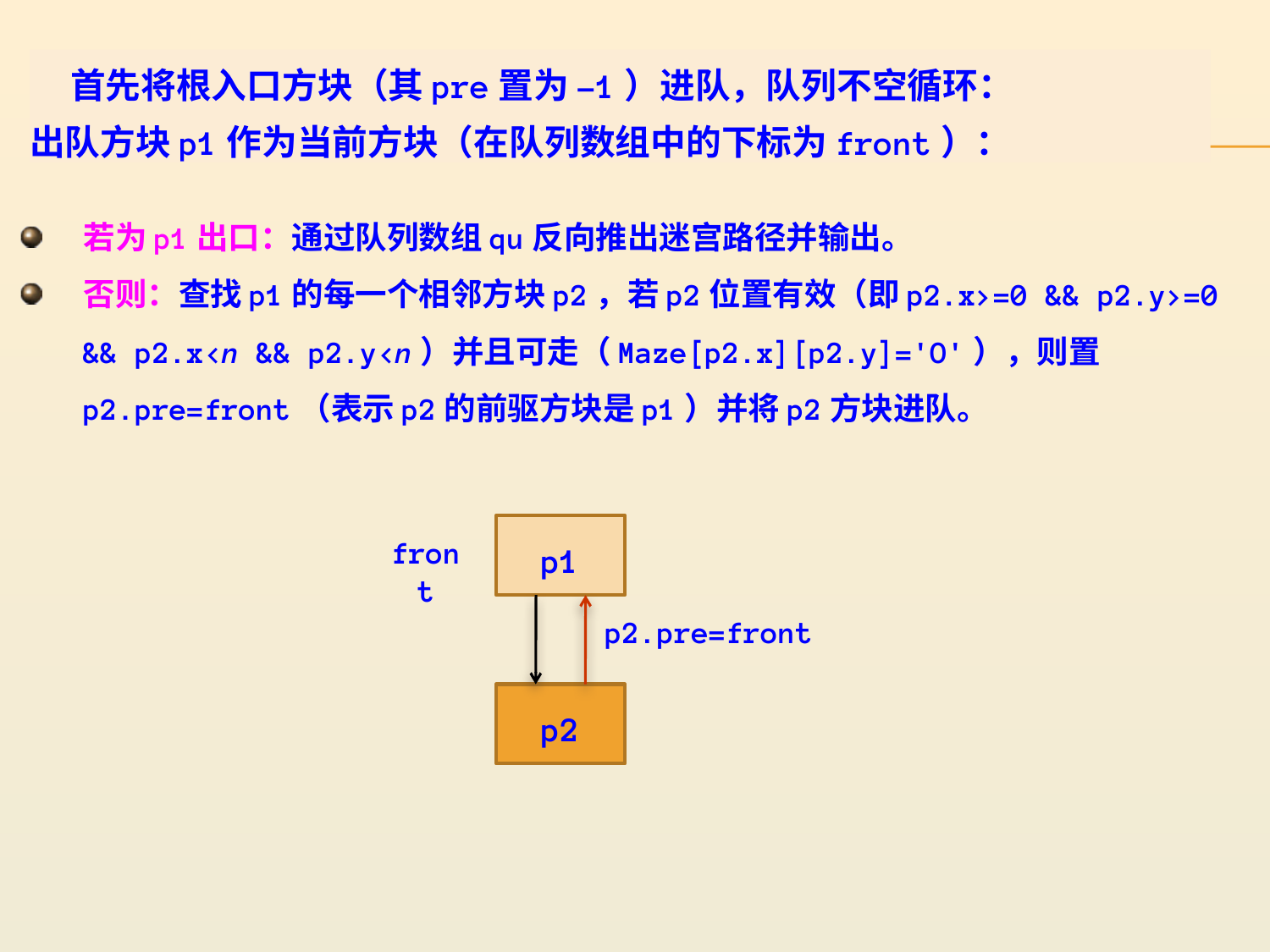

首先将根入口方块（其pre置为-1）进队，队列不空循环：
出队方块p1作为当前方块（在队列数组中的下标为front）：
若为p1出口：通过队列数组qu反向推出迷宫路径并输出。
否则：查找p1的每一个相邻方块p2，若p2位置有效（即p2.x>=0 && p2.y>=0 && p2.x<n && p2.y<n）并且可走（Maze[p2.x][p2.y]='O'），则置p2.pre=front（表示p2的前驱方块是p1）并将p2方块进队。
p1
front
p2.pre=front
p2